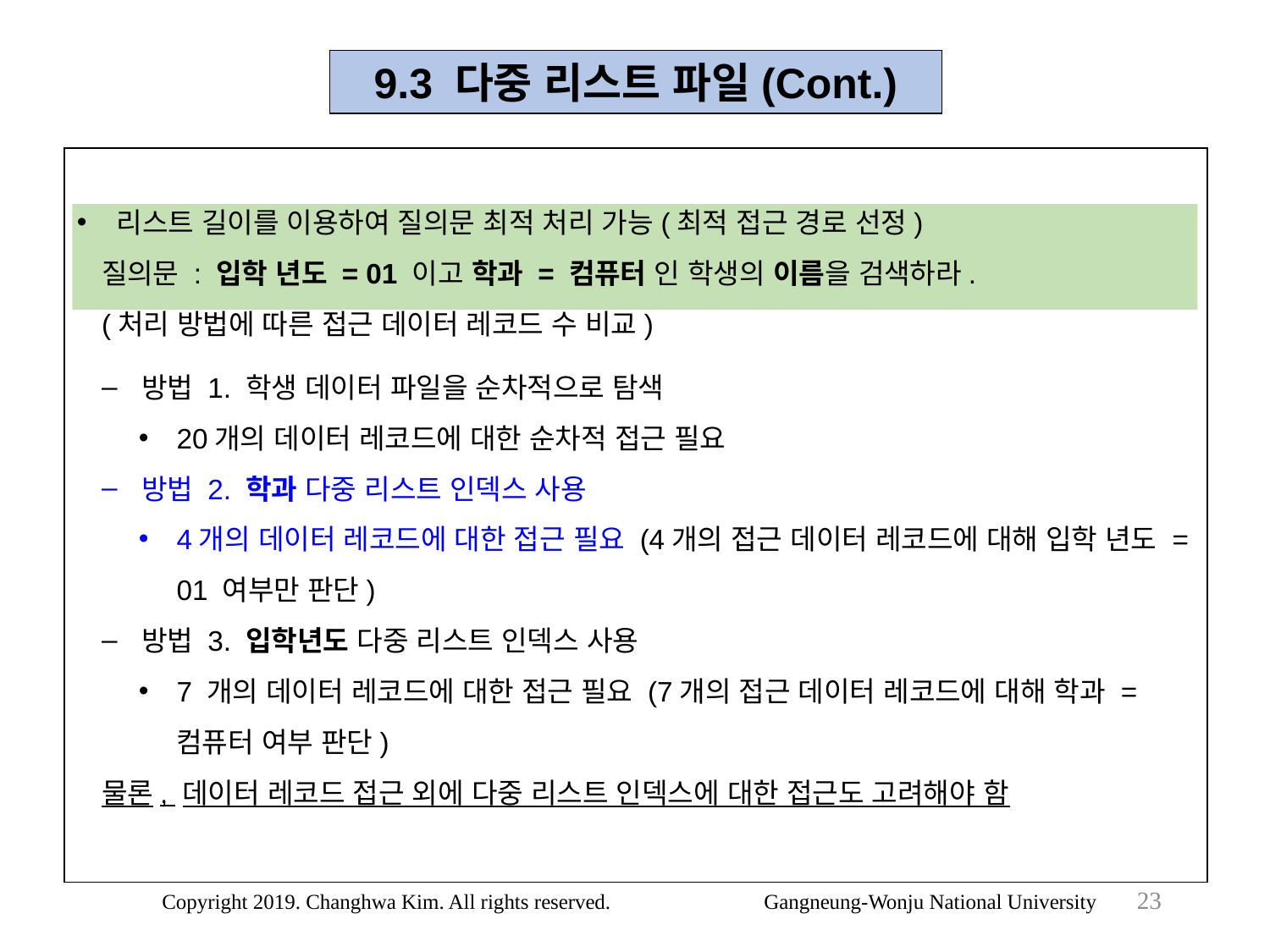

9.3 다중 리스트 파일(Cont.)

리스트 길이를 이용하여 질의문 최적 처리 가능(최적 접근 경로 선정)
질의문 : 입학 년도 = 01 이고 학과 = 컴퓨터 인 학생의 이름을 검색하라.
(처리 방법에 따른 접근 데이터 레코드 수 비교)

방법 1. 학생 데이터 파일을 순차적으로 탐색
20개의 데이터 레코드에 대한 순차적 접근 필요
방법 2. 학과 다중 리스트 인덱스 사용
4개의 데이터 레코드에 대한 접근 필요 (4개의 접근 데이터 레코드에 대해 입학 년도 = 01 여부만 판단)
방법 3. 입학년도 다중 리스트 인덱스 사용
7 개의 데이터 레코드에 대한 접근 필요 (7개의 접근 데이터 레코드에 대해 학과 = 컴퓨터 여부 판단)
물론, 데이터 레코드 접근 외에 다중 리스트 인덱스에 대한 접근도 고려해야 함

23
Copyright 2019. Changhwa Kim. All rights reserved.                             Gangneung-Wonju National University